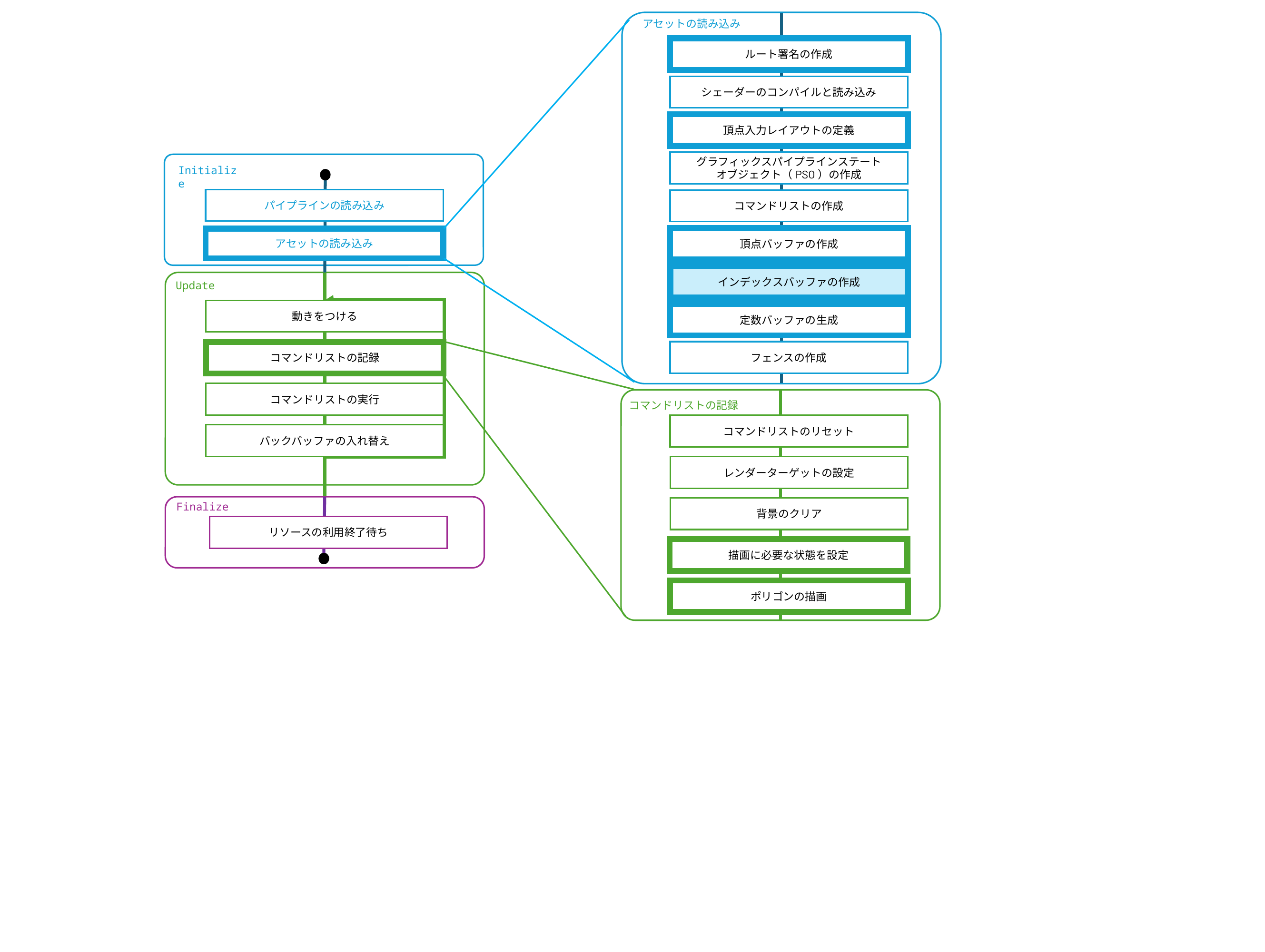

アセットの読み込み
ルート署名の作成
シェーダーのコンパイルと読み込み
頂点入力レイアウトの定義
グラフィックスパイプラインステート
オブジェクト（PSO）の作成

Initialize

パイプラインの読み込み
コマンドリストの作成
頂点バッファの作成
アセットの読み込み
インデックスバッファの作成

Update
動きをつける
定数バッファの生成
フェンスの作成
コマンドリストの記録
コマンドリストの実行

コマンドリストの記録
コマンドリストのリセット
バックバッファの入れ替え
レンダーターゲットの設定
Finalize

背景のクリア
リソースの利用終了待ち
描画に必要な状態を設定

ポリゴンの描画